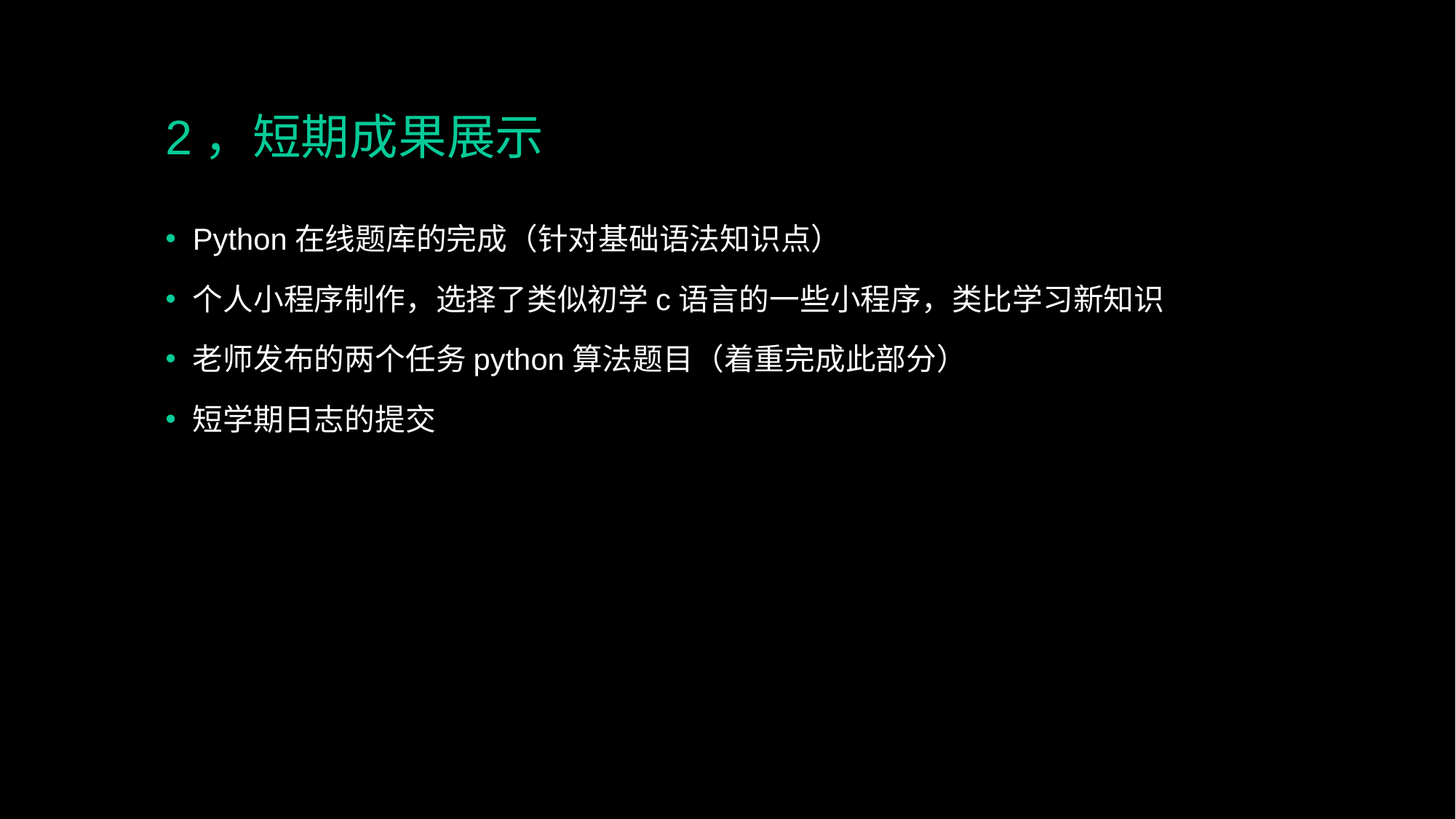

# 2，短期成果展示
Python在线题库的完成（针对基础语法知识点）
个人小程序制作，选择了类似初学c语言的一些小程序，类比学习新知识
老师发布的两个任务python算法题目（着重完成此部分）
短学期日志的提交